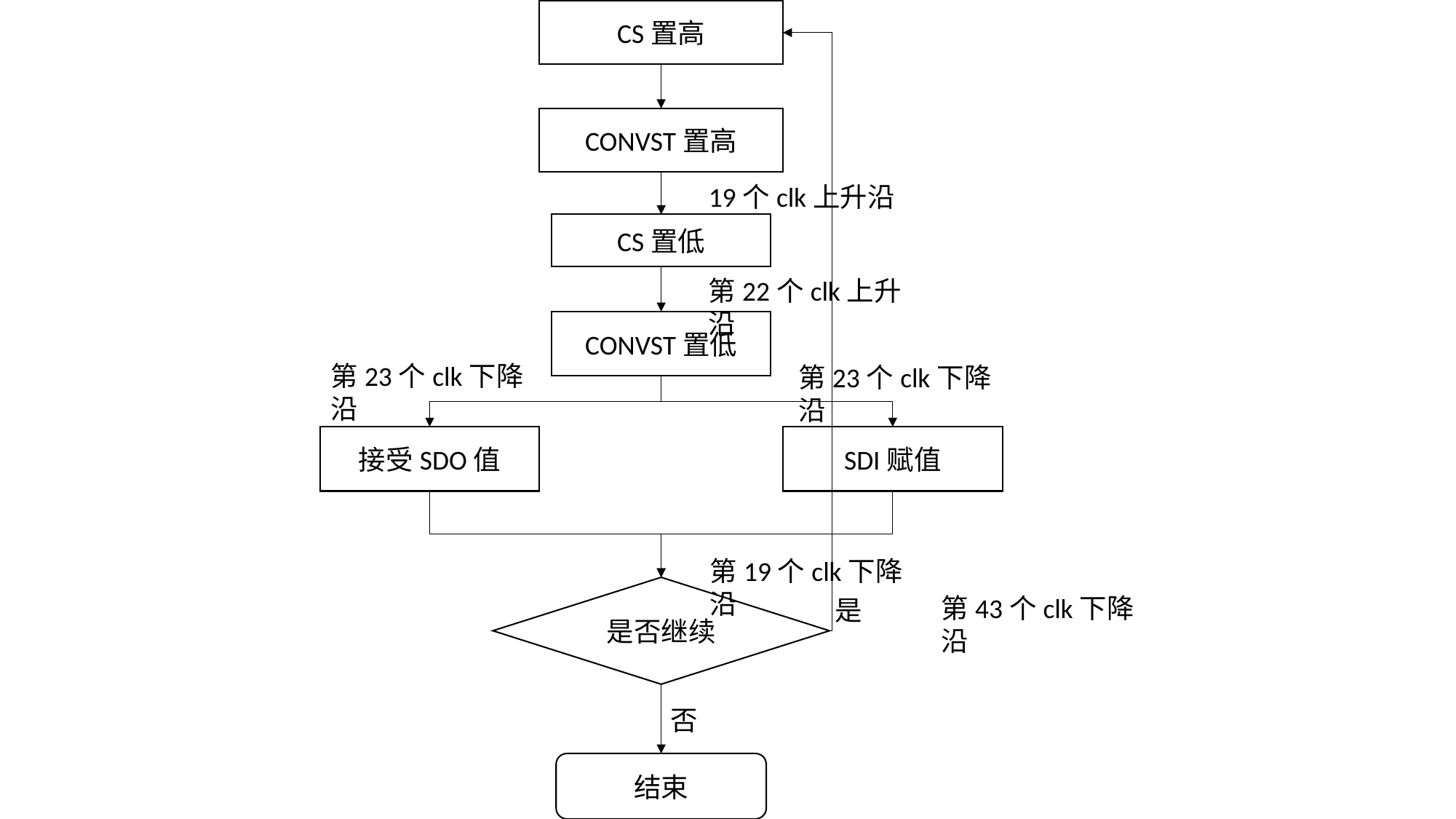

开始
CS置高
CONVST置高
19个clk上升沿
CS置低
第22个clk上升沿
CONVST置低
第23个clk下降沿
第23个clk下降沿
接受SDO值
SDI赋值
第19个clk下降沿
是否继续
第43个clk下降沿
是
否
结束